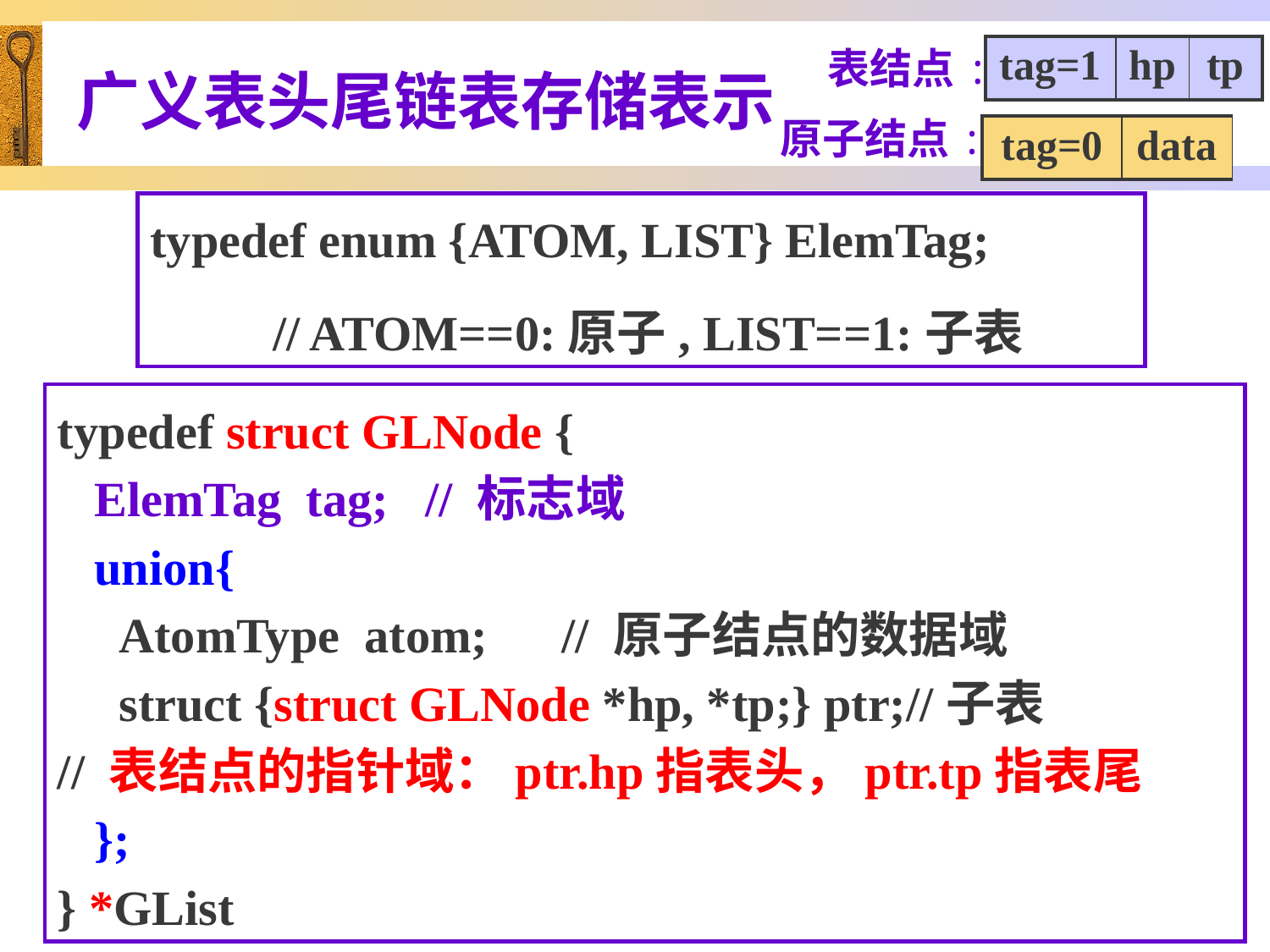

# 广义表头尾链表存储表示
表结点:
| tag=1 | hp | tp |
| --- | --- | --- |
原子结点:
| tag=0 | data |
| --- | --- |
typedef enum {ATOM, LIST} ElemTag;
          // ATOM==0:原子, LIST==1:子表
typedef struct GLNode {
   ElemTag  tag;   // 标志域
   union{
     AtomType  atom;      // 原子结点的数据域
     struct {struct GLNode *hp, *tp;} ptr;//子表
// 表结点的指针域：ptr.hp指表头，ptr.tp指表尾
   };
} *GList
55